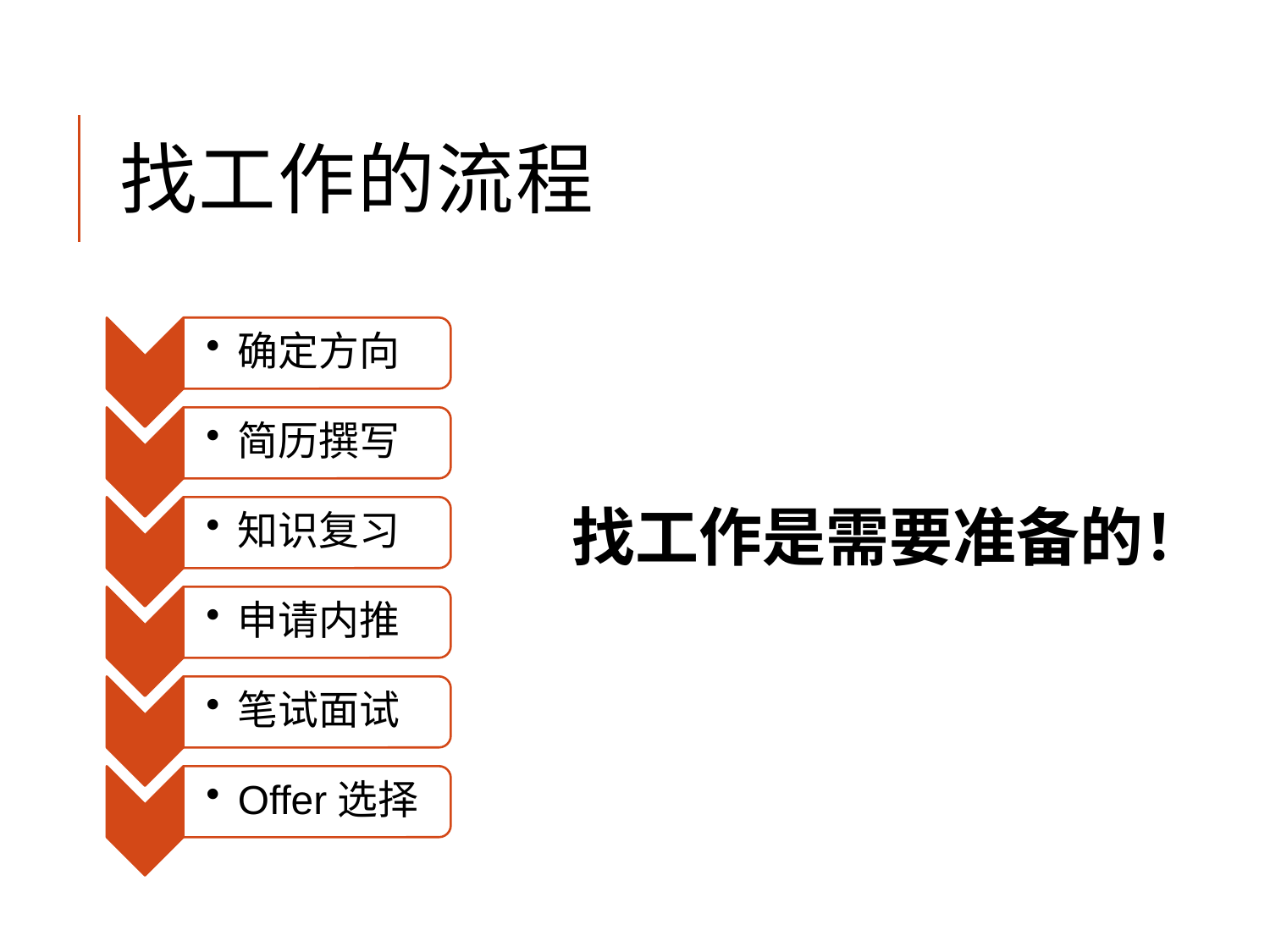

# 找工作的流程

确定方向

简历撰写

知识复习

申请内推

笔试面试

Offer选择
找工作是需要准备的！